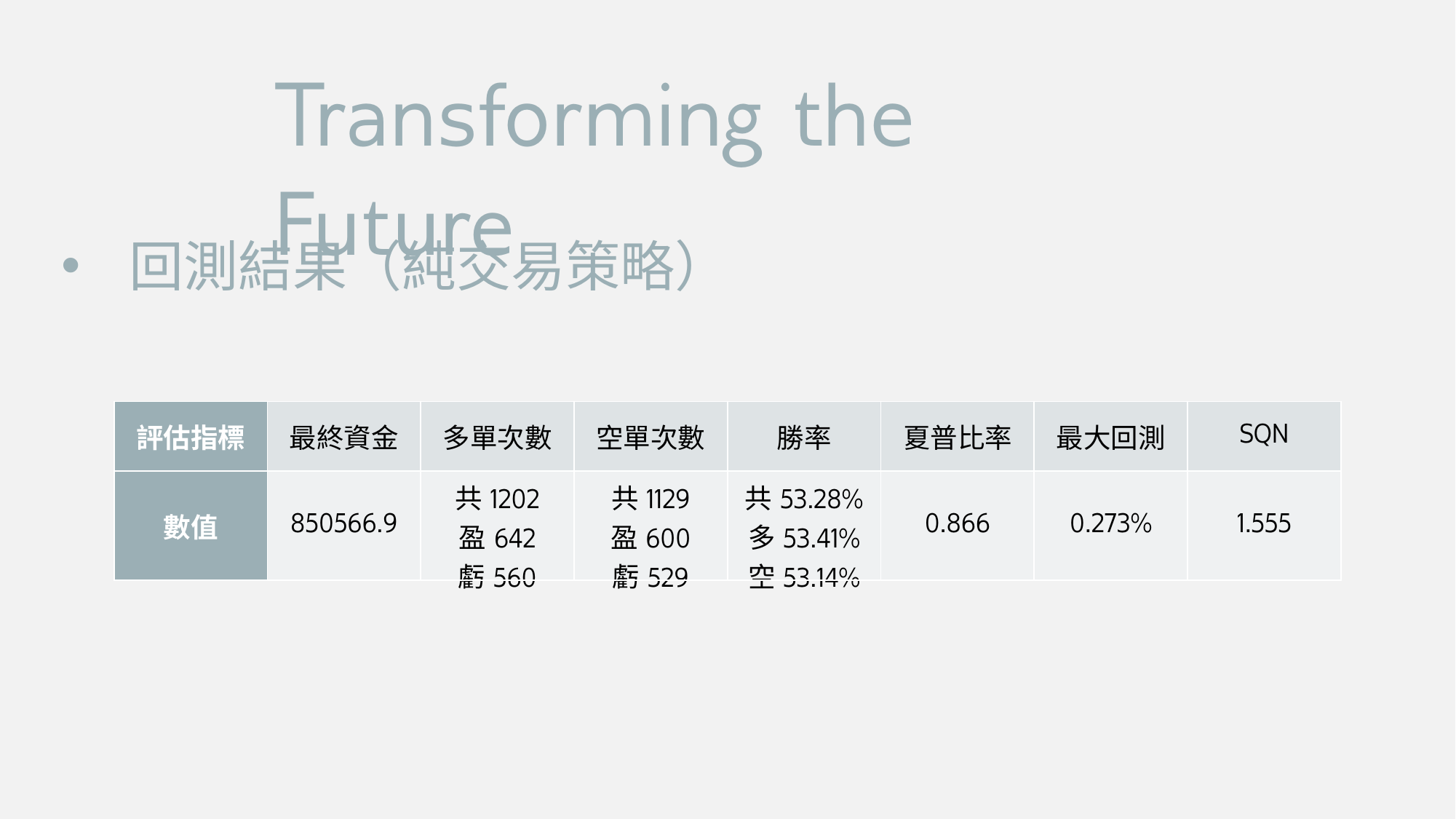

Transforming the Future
回測結果（純交易策略）

| 評估指標 | 最終資金 | 多單次數 | 空單次數 | 勝率 | 夏普比率 | 最大回測 | SQN |
| --- | --- | --- | --- | --- | --- | --- | --- |
| 數值 | 850566.9 | 共1202 盈642 虧560 | 共1129 盈600 虧529 | 共53.28% 多53.41% 空53.14% | 0.866 | 0.273% | 1.555 |